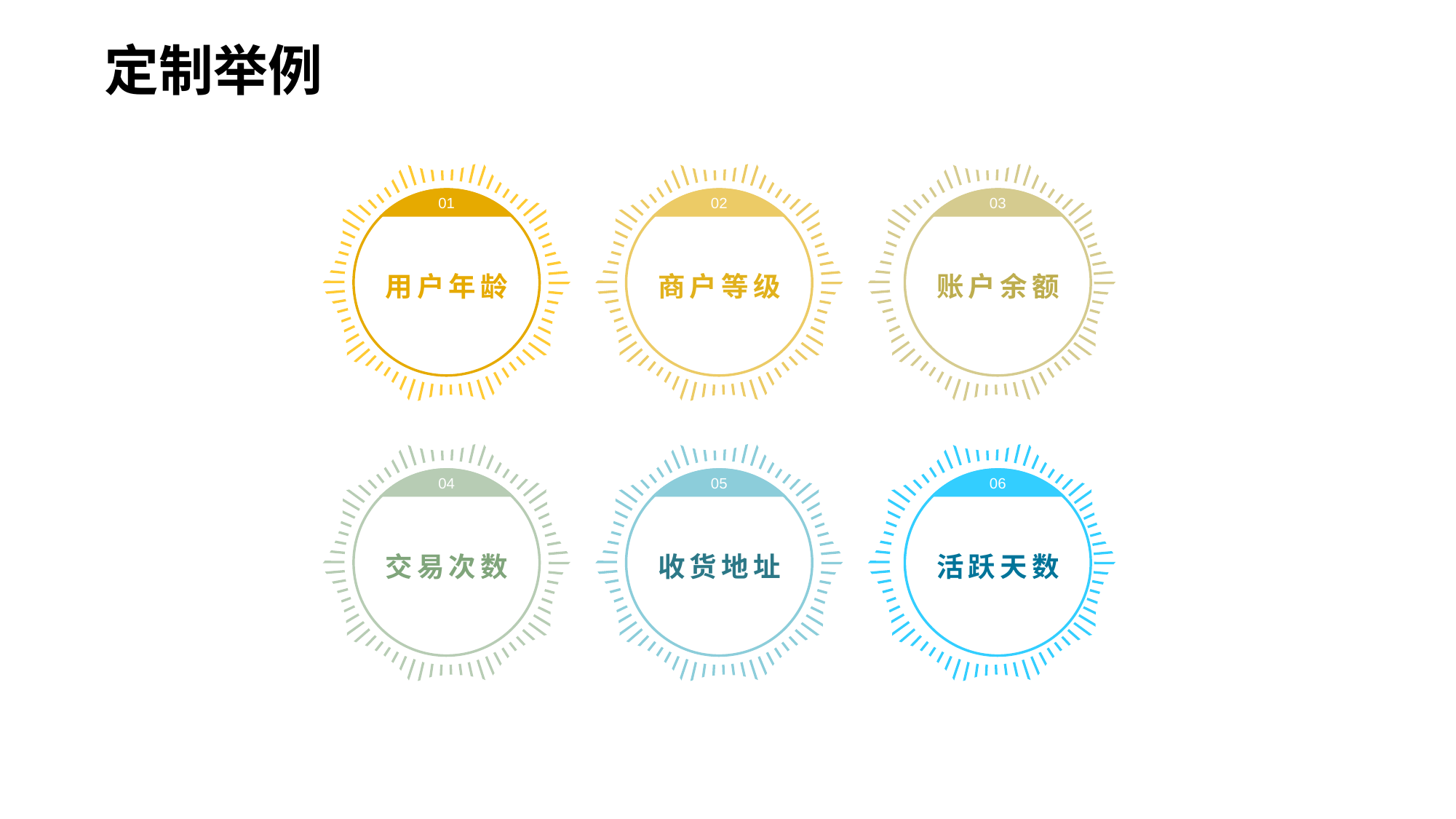

定制举例

01

02

03
用户年龄
商户等级
账户余额

04

05

06
交易次数
收货地址
活跃天数